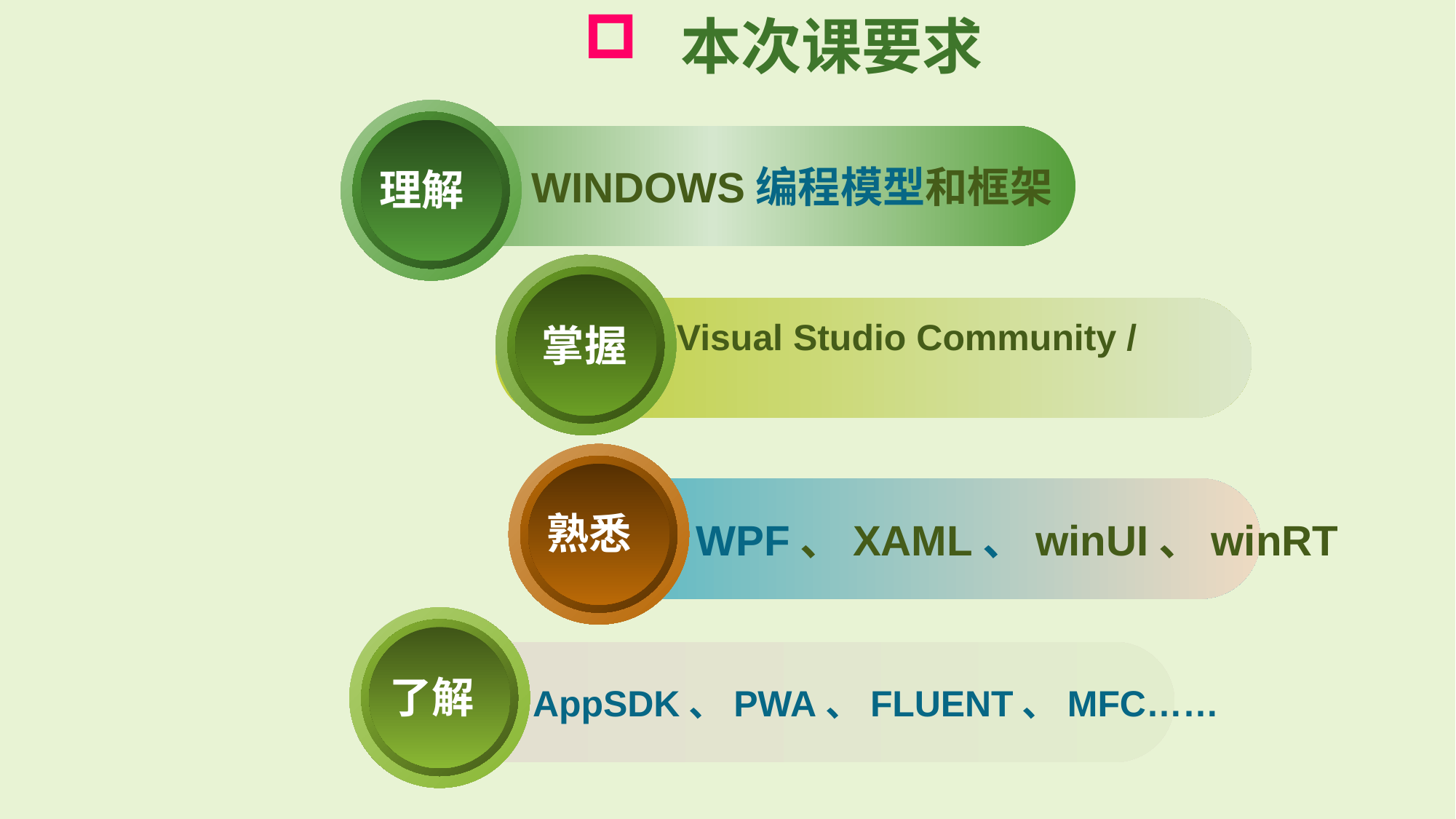

本次课要求

理解
             WINDOWS编程模型和框架

掌握
               Visual Studio Community / Code

熟悉
            WPF、XAML、winUI、winRT

了解
           AppSDK、PWA、FLUENT、MFC……